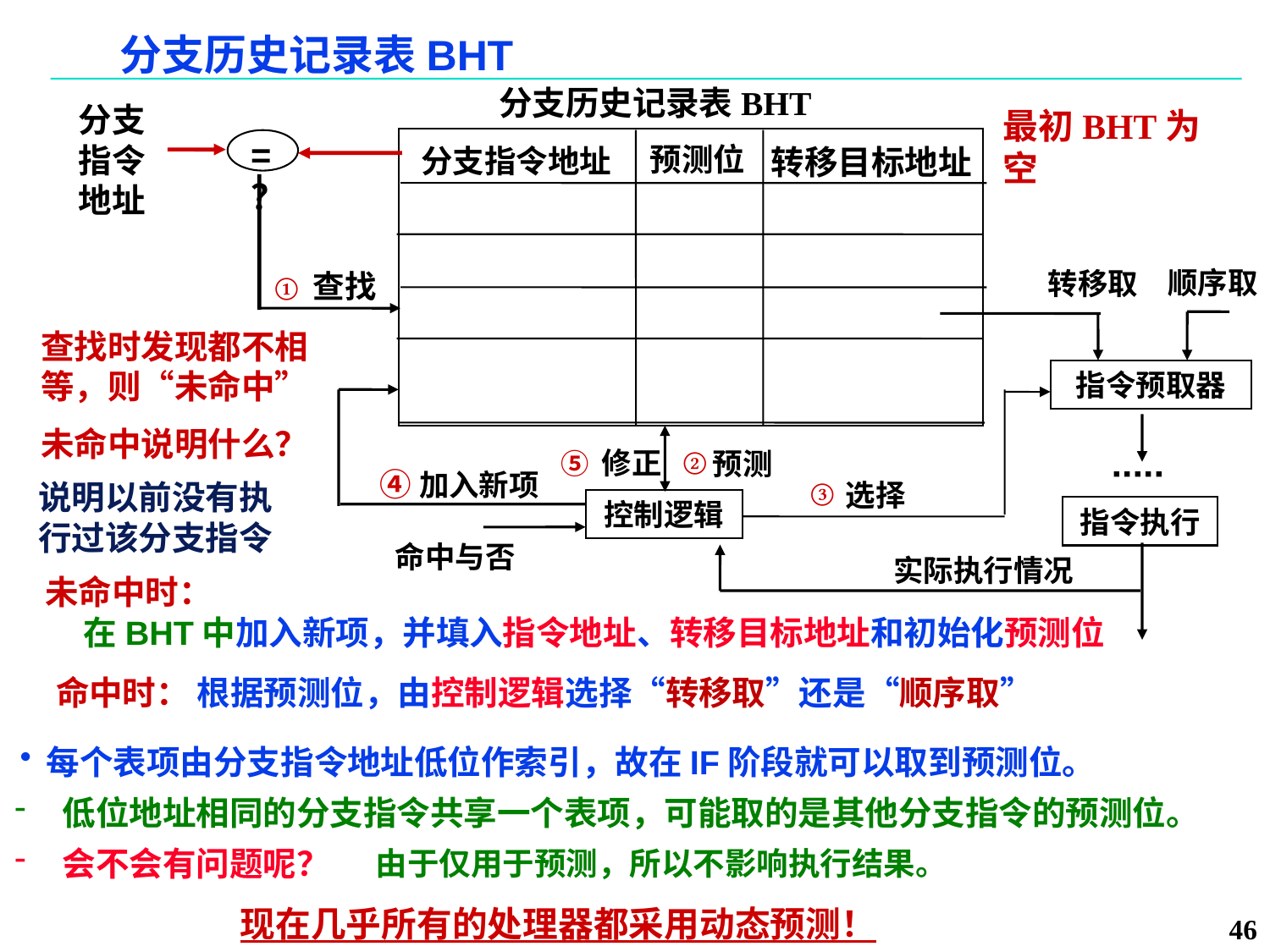

# 分支历史记录表BHT
分支历史记录表BHT
分支指令地址
最初BHT为空
=？

预测位
分支指令地址
转移目标地址

顺序取
转移取
查找
①

查找时发现都不相等，则“未命中”
未命中说明什么？
指令预取器

⑤ 修正
②
预测
④加入新项
③
选择
说明以前没有执行过该分支指令

控制逻辑
指令执行

命中与否

实际执行情况
未命中时：
    在BHT中加入新项，并填入指令地址、转移目标地址和初始化预测位

 命中时： 根据预测位，由控制逻辑选择“转移取”还是“顺序取”
每个表项由分支指令地址低位作索引，故在IF阶段就可以取到预测位。
低位地址相同的分支指令共享一个表项，可能取的是其他分支指令的预测位。
会不会有问题呢？
由于仅用于预测，所以不影响执行结果。
现在几乎所有的处理器都采用动态预测！